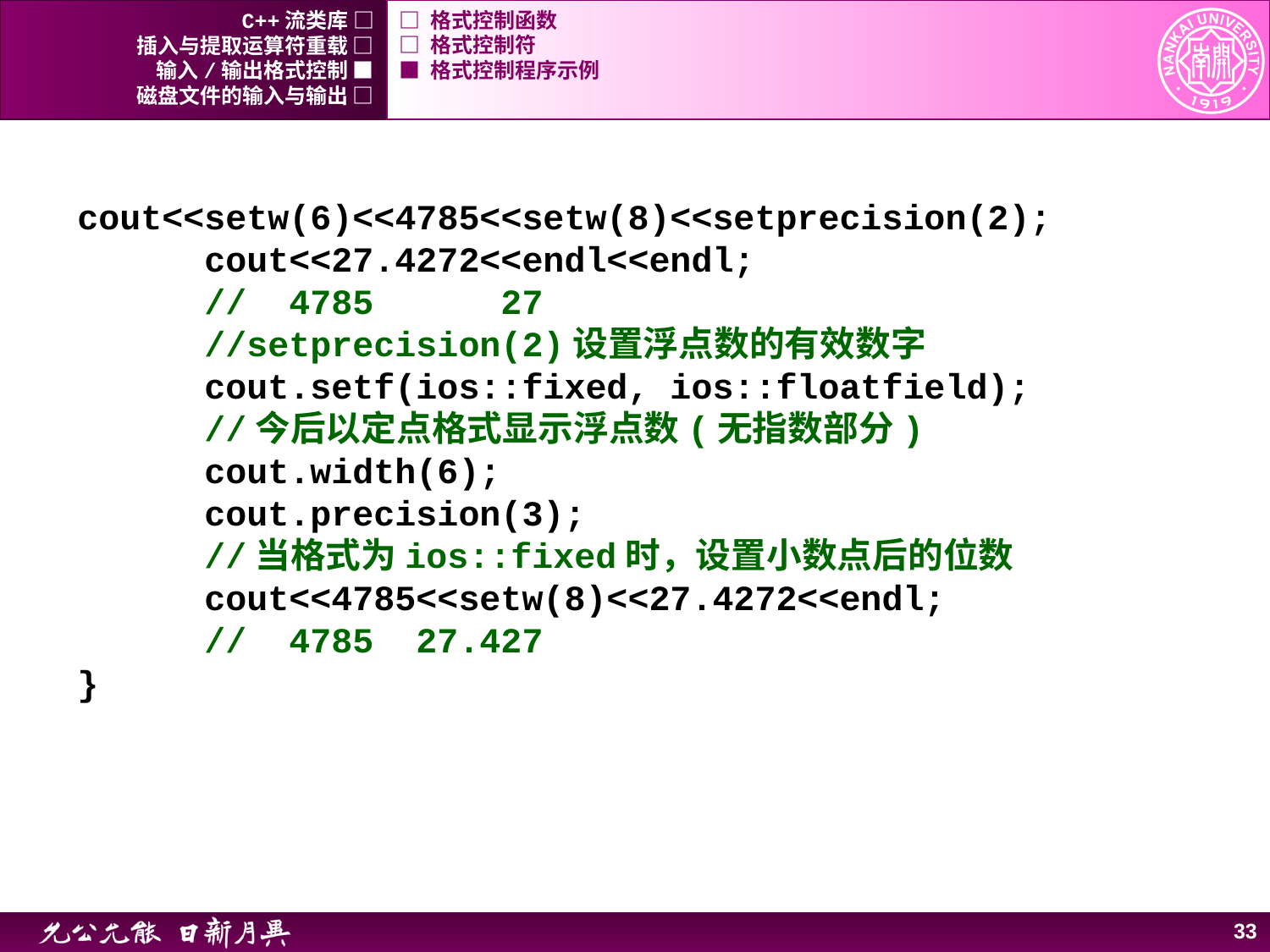

C++流类库 □
□ 格式控制函数
插入与提取运算符重载 □
□ 格式控制符
输入/输出格式控制 ■
■ 格式控制程序示例
磁盘文件的输入与输出 □
	  	cout<<setw(6)<<4785<<setw(8)<<setprecision(2);
	cout<<27.4272<<endl<<endl;
	//  4785      27
	//setprecision(2)设置浮点数的有效数字
	cout.setf(ios::fixed, ios::floatfield);
	//今后以定点格式显示浮点数(无指数部分)
	cout.width(6);
	cout.precision(3);
	//当格式为ios::fixed时，设置小数点后的位数
	cout<<4785<<setw(8)<<27.4272<<endl;
	//  4785  27.427
}
33